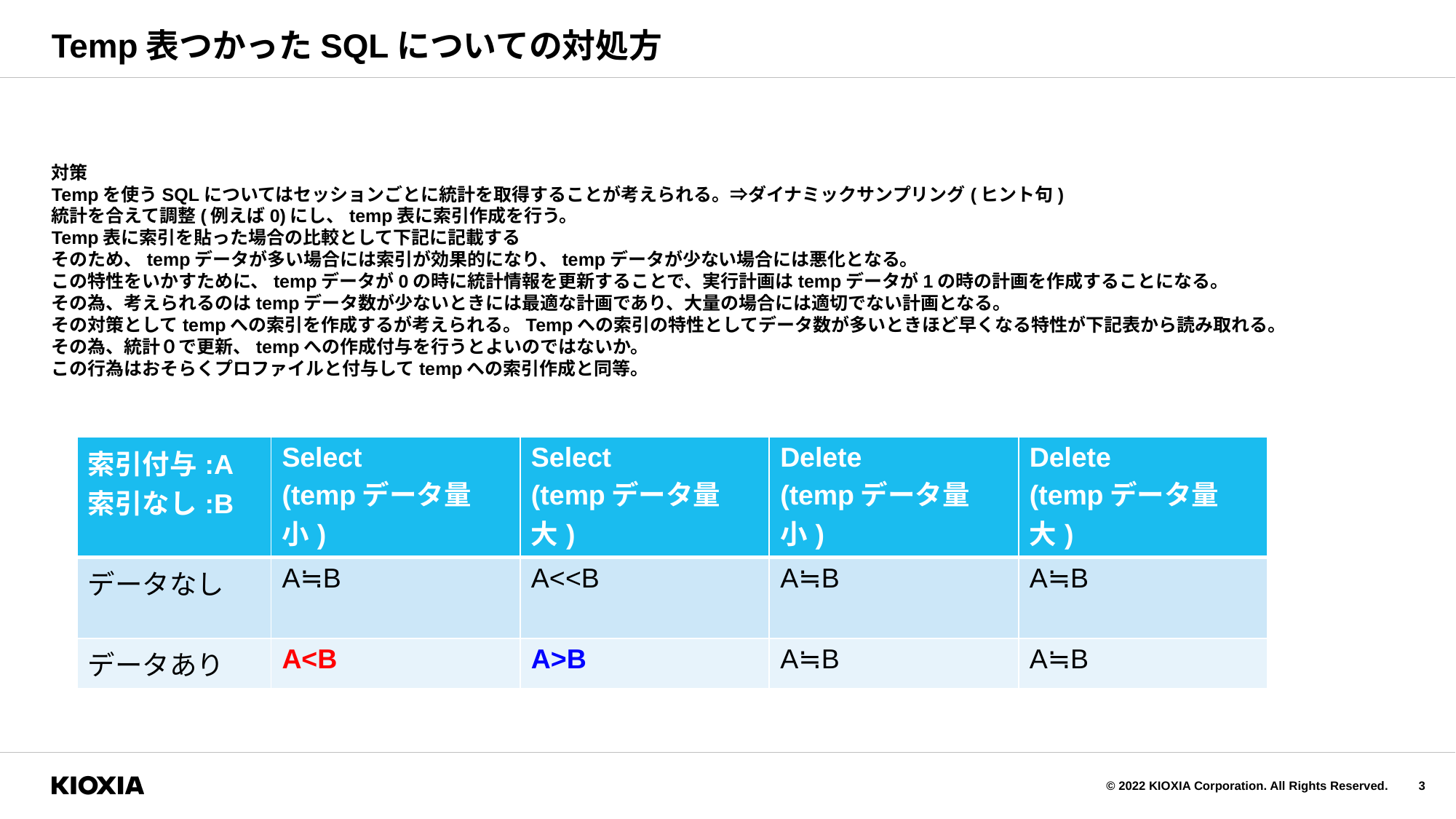

# Temp表つかったSQLについての対処方

対策
Tempを使うSQLについてはセッションごとに統計を取得することが考えられる。⇒ダイナミックサンプリング(ヒント句)
統計を合えて調整(例えば0)にし、temp表に索引作成を行う。
Temp表に索引を貼った場合の比較として下記に記載する
そのため、tempデータが多い場合には索引が効果的になり、tempデータが少ない場合には悪化となる。
この特性をいかすために、tempデータが0の時に統計情報を更新することで、実行計画はtempデータが1の時の計画を作成することになる。
その為、考えられるのはtempデータ数が少ないときには最適な計画であり、大量の場合には適切でない計画となる。
その対策としてtempへの索引を作成するが考えられる。Tempへの索引の特性としてデータ数が多いときほど早くなる特性が下記表から読み取れる。
その為、統計０で更新、tempへの作成付与を行うとよいのではないか。
この行為はおそらくプロファイルと付与してtempへの索引作成と同等。
| 索引付与:A 索引なし:B | Select (tempデータ量小) | Select (tempデータ量大) | Delete (tempデータ量小) | Delete (tempデータ量大) |
| --- | --- | --- | --- | --- |
| データなし | A≒B | A<<B | A≒B | A≒B |
| データあり | A<B | A>B | A≒B | A≒B |